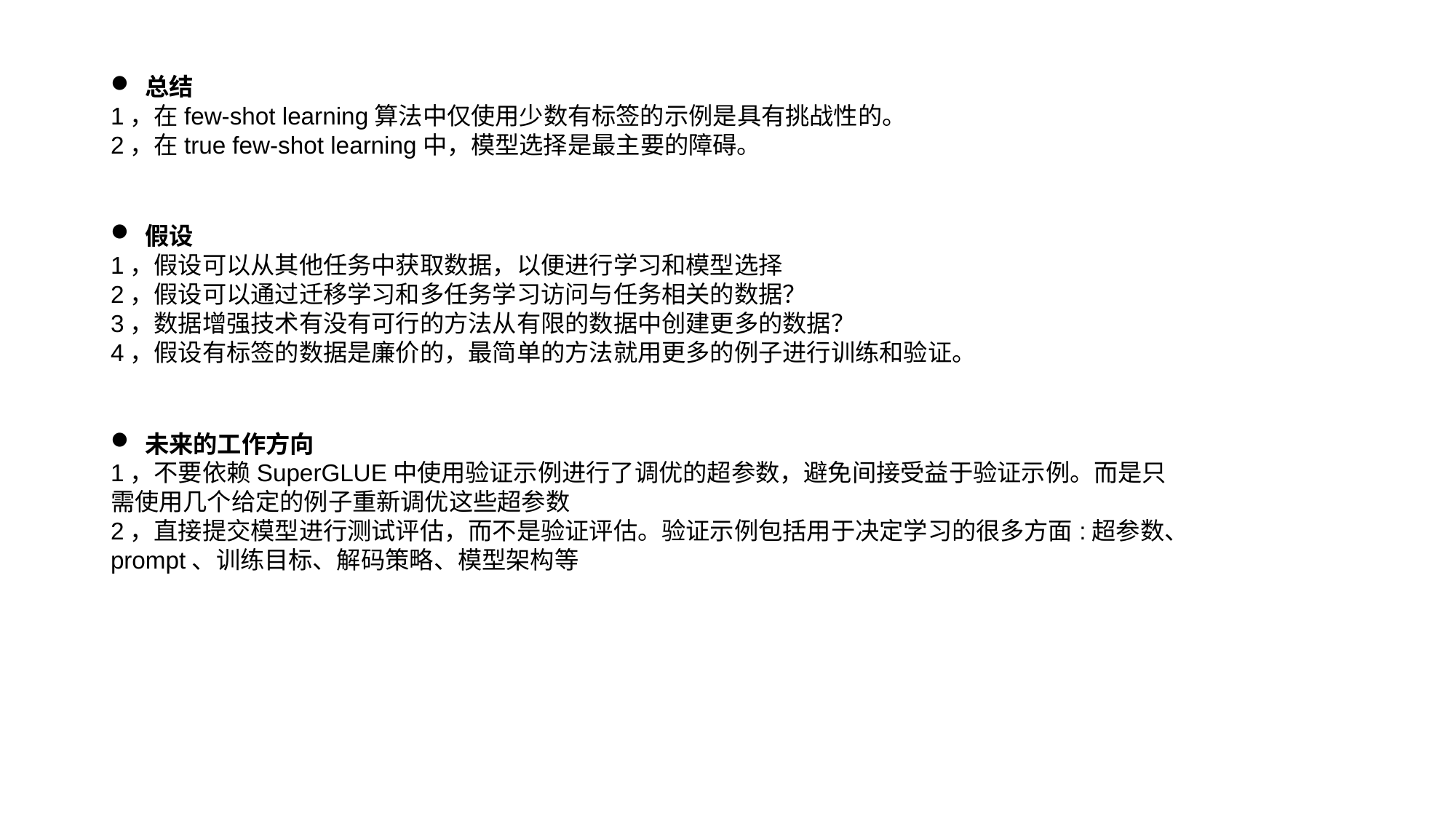

总结
1，在few-shot learning算法中仅使用少数有标签的示例是具有挑战性的。
2，在true few-shot learning中，模型选择是最主要的障碍。
假设
1，假设可以从其他任务中获取数据，以便进行学习和模型选择
2，假设可以通过迁移学习和多任务学习访问与任务相关的数据？
3，数据增强技术有没有可行的方法从有限的数据中创建更多的数据？
4，假设有标签的数据是廉价的，最简单的方法就用更多的例子进行训练和验证。
未来的工作方向
1，不要依赖SuperGLUE中使用验证示例进行了调优的超参数，避免间接受益于验证示例。而是只需使用几个给定的例子重新调优这些超参数
2，直接提交模型进行测试评估，而不是验证评估。验证示例包括用于决定学习的很多方面:超参数、prompt、训练目标、解码策略、模型架构等